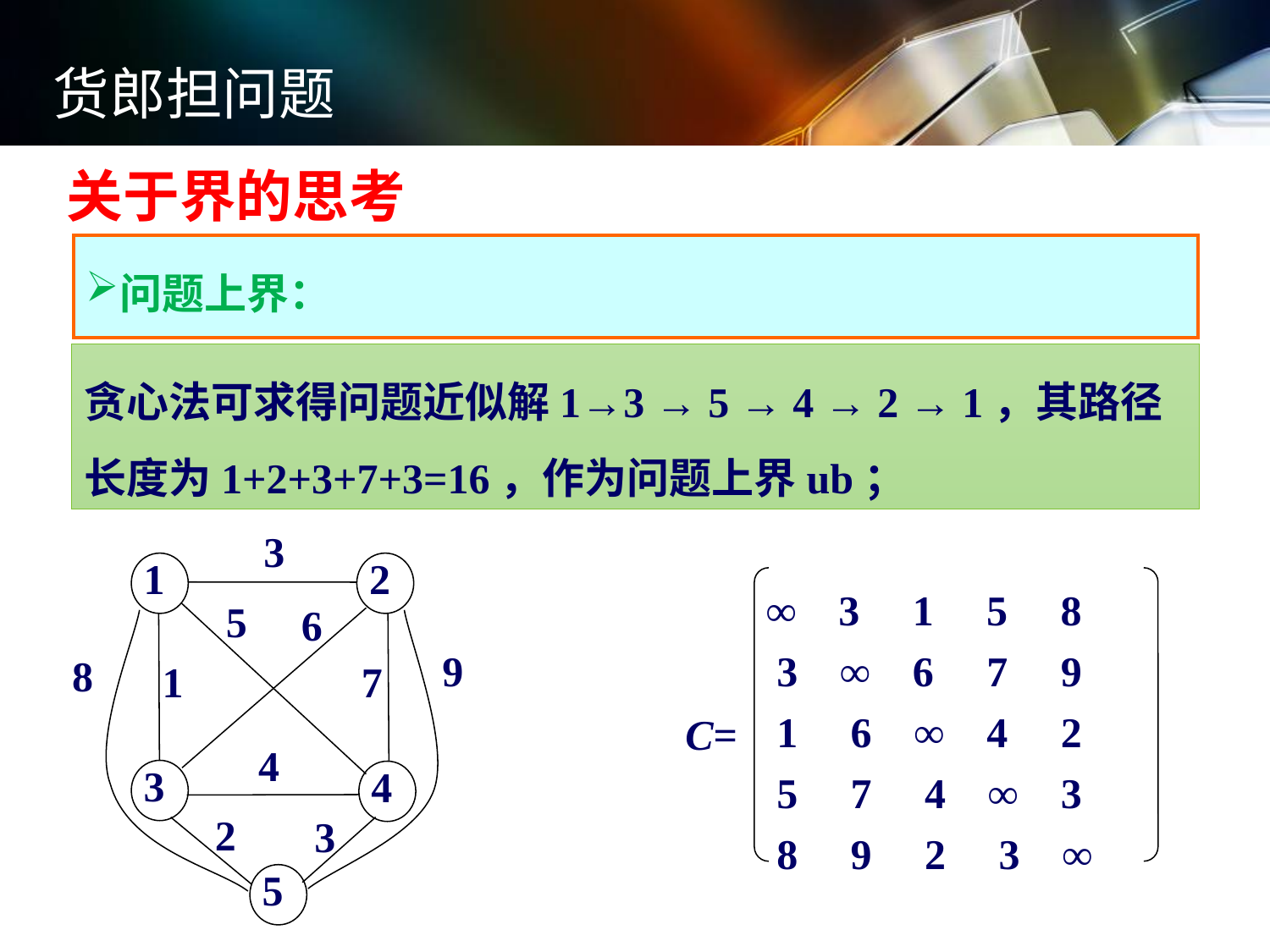

货郎担问题
关于界的思考
问题上界：
贪心法可求得问题近似解1→3 → 5 → 4 → 2 → 1，其路径长度为1+2+3+7+3=16，作为问题上界ub；
3
1
2

5

6

9
8
1
7
4
3
4

2
3
5

C=
∞    3     1     5     8
 3    ∞    6     7     9
 1     6    ∞    4     2
 5     7     4    ∞    3
 8     9     2     3    ∞